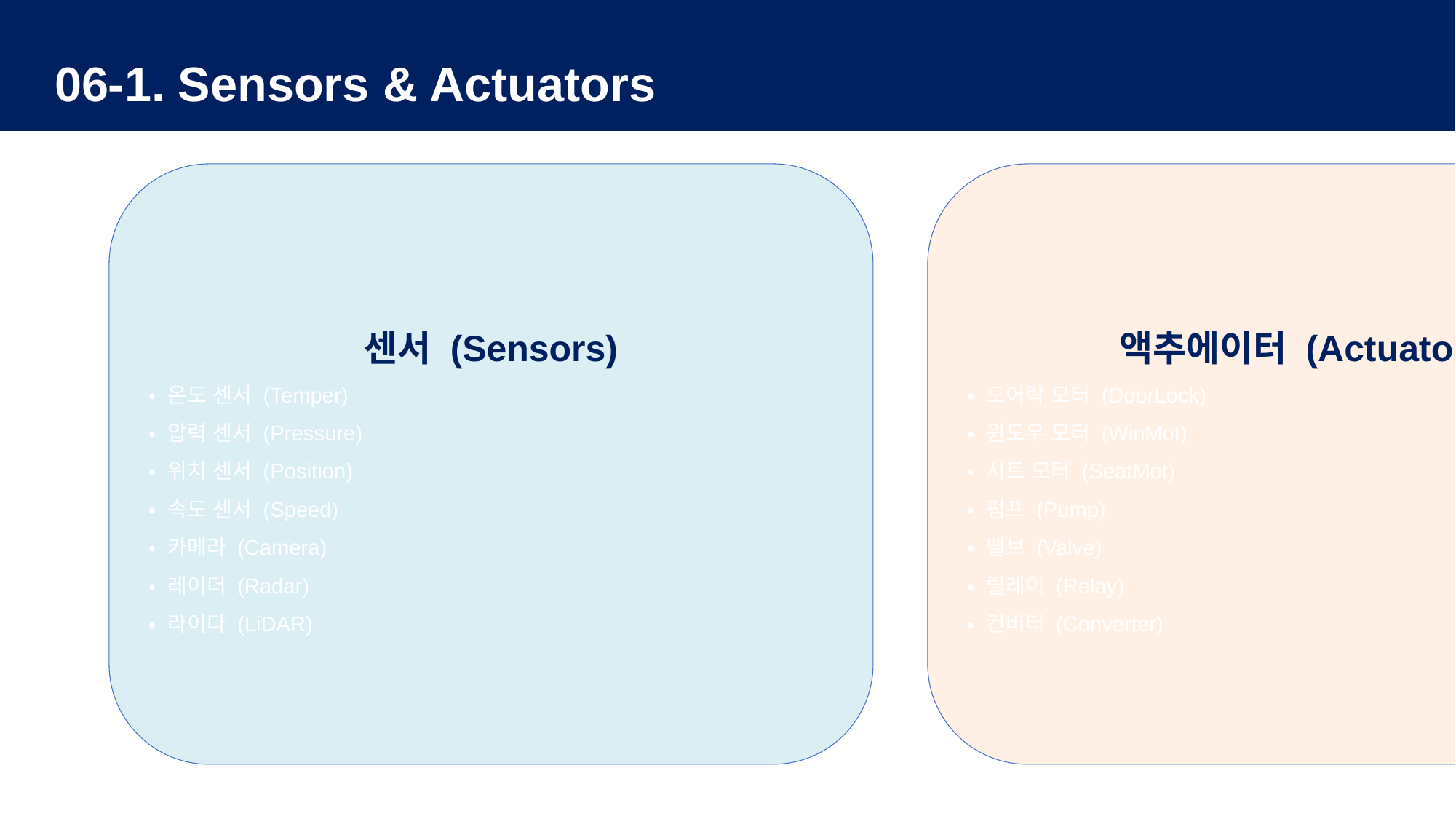

06-1. Sensors & Actuators
#

센서 (Sensors)
• 온도 센서 (Temper)
• 압력 센서 (Pressure)
• 위치 센서 (Position)
• 속도 센서 (Speed)
• 카메라 (Camera)
• 레이더 (Radar)
• 라이다 (LiDAR)

액추에이터 (Actuators)
• 도어락 모터 (DoorLock)
• 윈도우 모터 (WinMot)
• 시트 모터 (SeatMot)
• 펌프 (Pump)
• 밸브 (Valve)
• 릴레이 (Relay)
• 컨버터 (Converter)